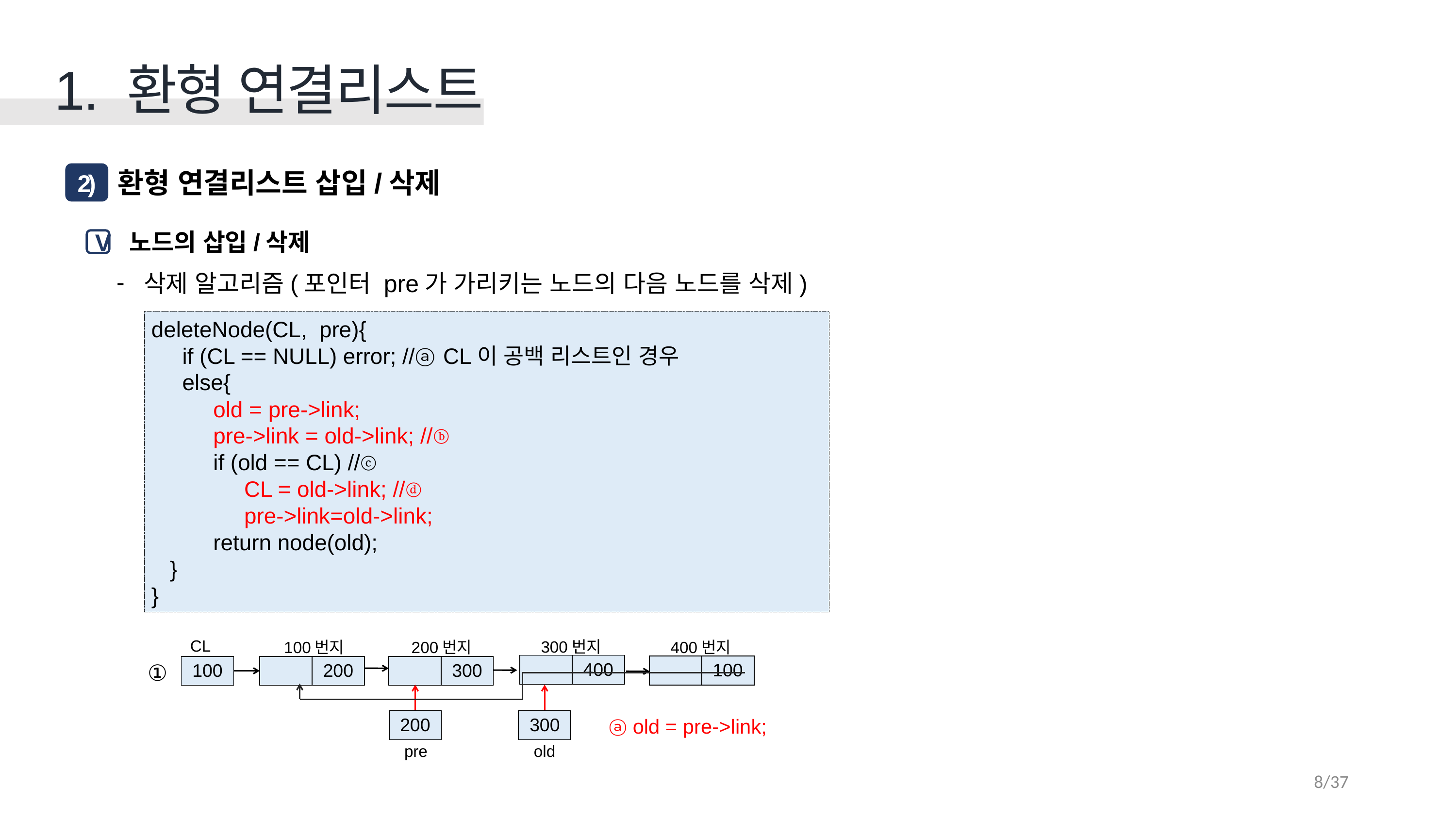

1. 환형 연결리스트

 환형 연결리스트 삽입/삭제
2)
 노드의 삽입/삭제

삭제 알고리즘(포인터 pre가 가리키는 노드의 다음 노드를 삭제)

V
deleteNode(CL,  pre){
     if (CL == NULL) error; //ⓐ CL이 공백 리스트인 경우
     else{
          old = pre->link;
          pre->link = old->link; //ⓑ
          if (old == CL) //ⓒ
               CL = old->link; //ⓓ
               pre->link=old->link;
          return node(old);
   }
}
CL
300번지
400번지
100번지
200번지
①
|  | 400 |
| --- | --- |
|  | 100 |
| --- | --- |
| 100 |
| --- |
|  | 200 |
| --- | --- |
|  | 300 |
| --- | --- |
ⓐ old = pre->link;
| 200 |
| --- |
| 300 |
| --- |
pre
old
8/37